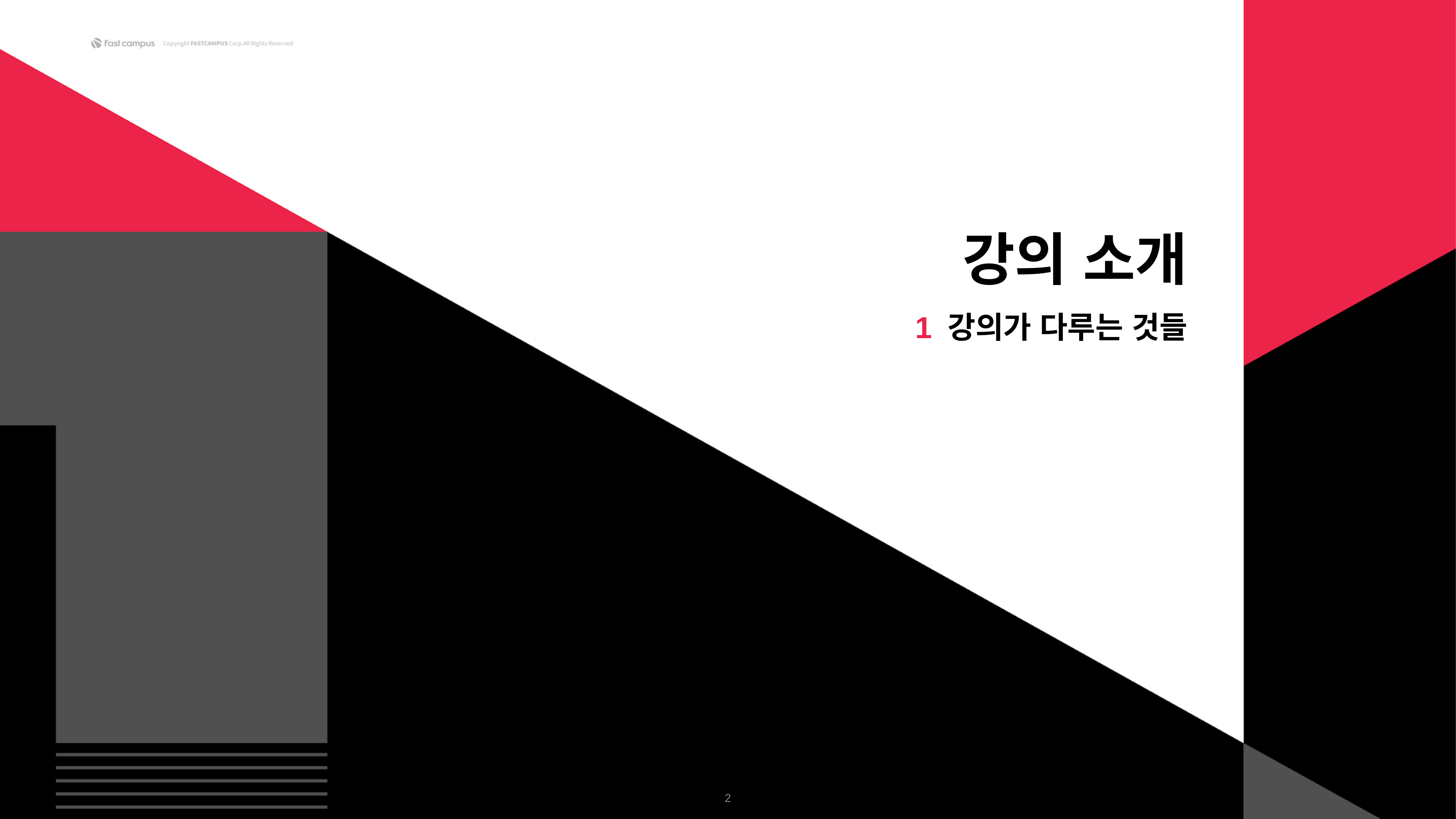

강의 소개

1 강의가 다루는 것들
2